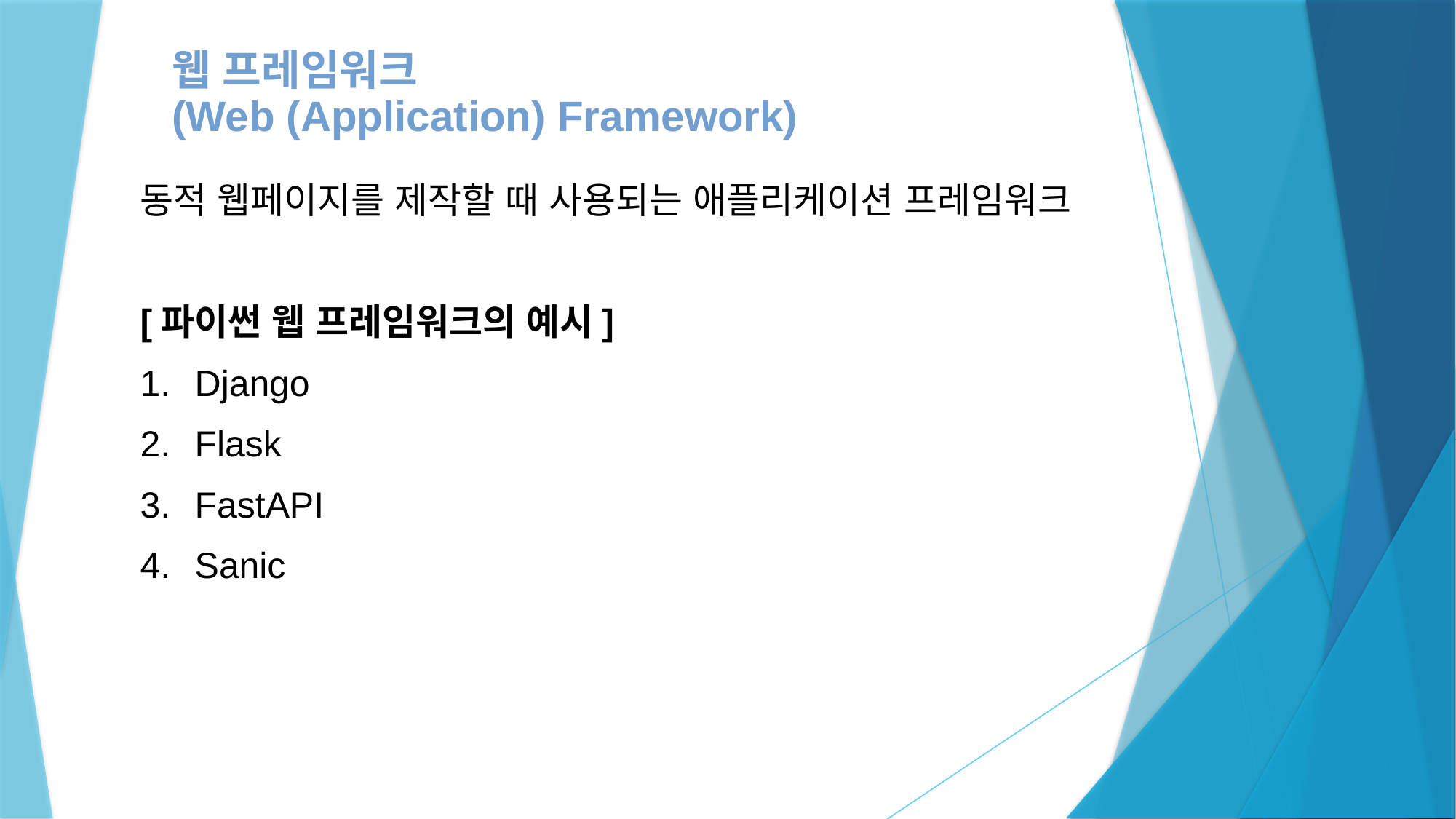

웹 프레임워크
(Web (Application) Framework)
동적 웹페이지를 제작할 때 사용되는 애플리케이션 프레임워크

[파이썬 웹 프레임워크의 예시]
Django
Flask
FastAPI
Sanic